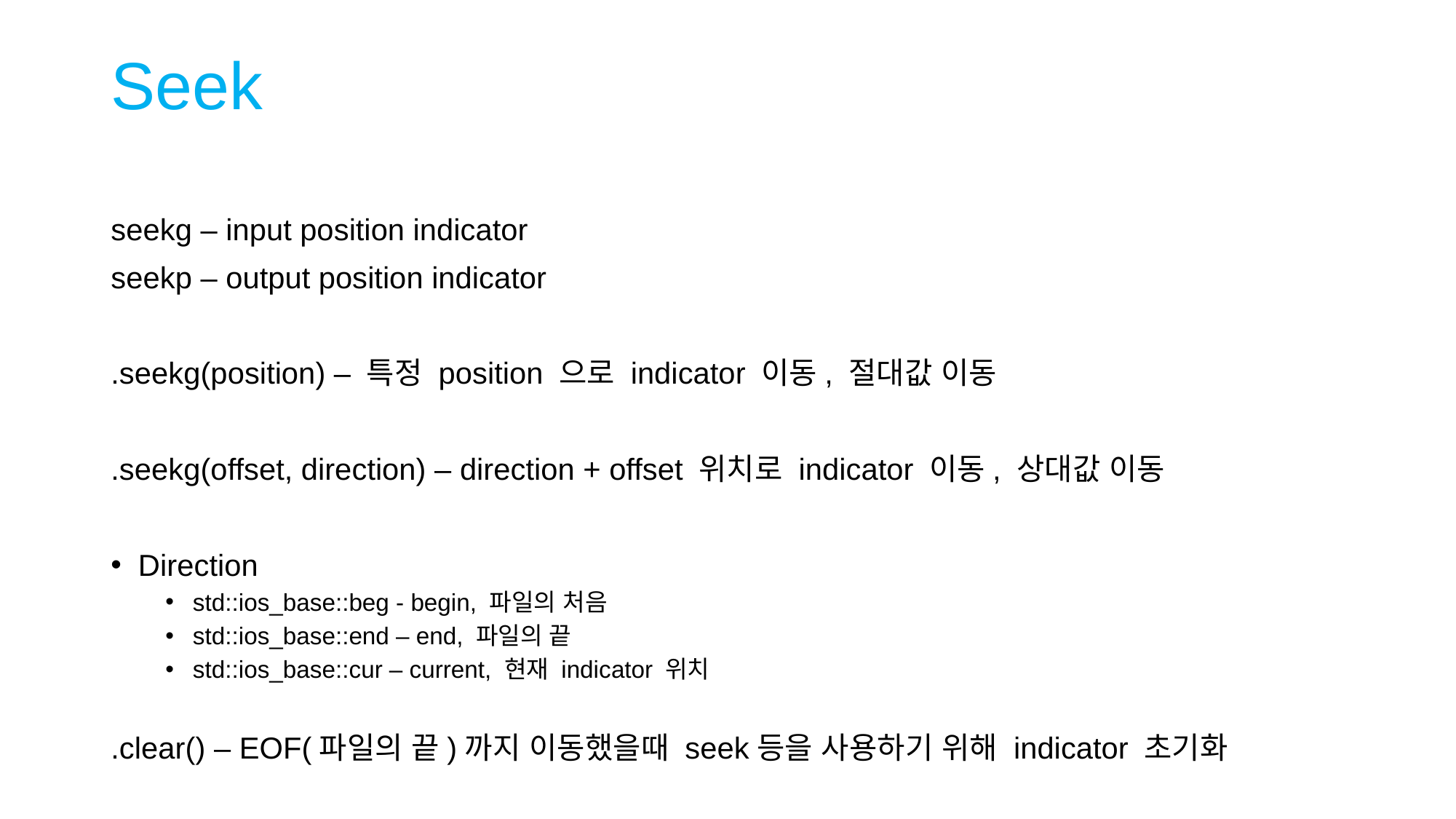

# Seek
seekg – input position indicator
seekp – output position indicator

.seekg(position) – 특정 position 으로 indicator 이동, 절대값 이동

.seekg(offset, direction) – direction + offset 위치로 indicator 이동, 상대값 이동

Direction
std::ios_base::beg - begin, 파일의 처음
std::ios_base::end – end, 파일의 끝
std::ios_base::cur – current, 현재 indicator 위치

.clear() – EOF(파일의 끝)까지 이동했을때 seek등을 사용하기 위해 indicator 초기화